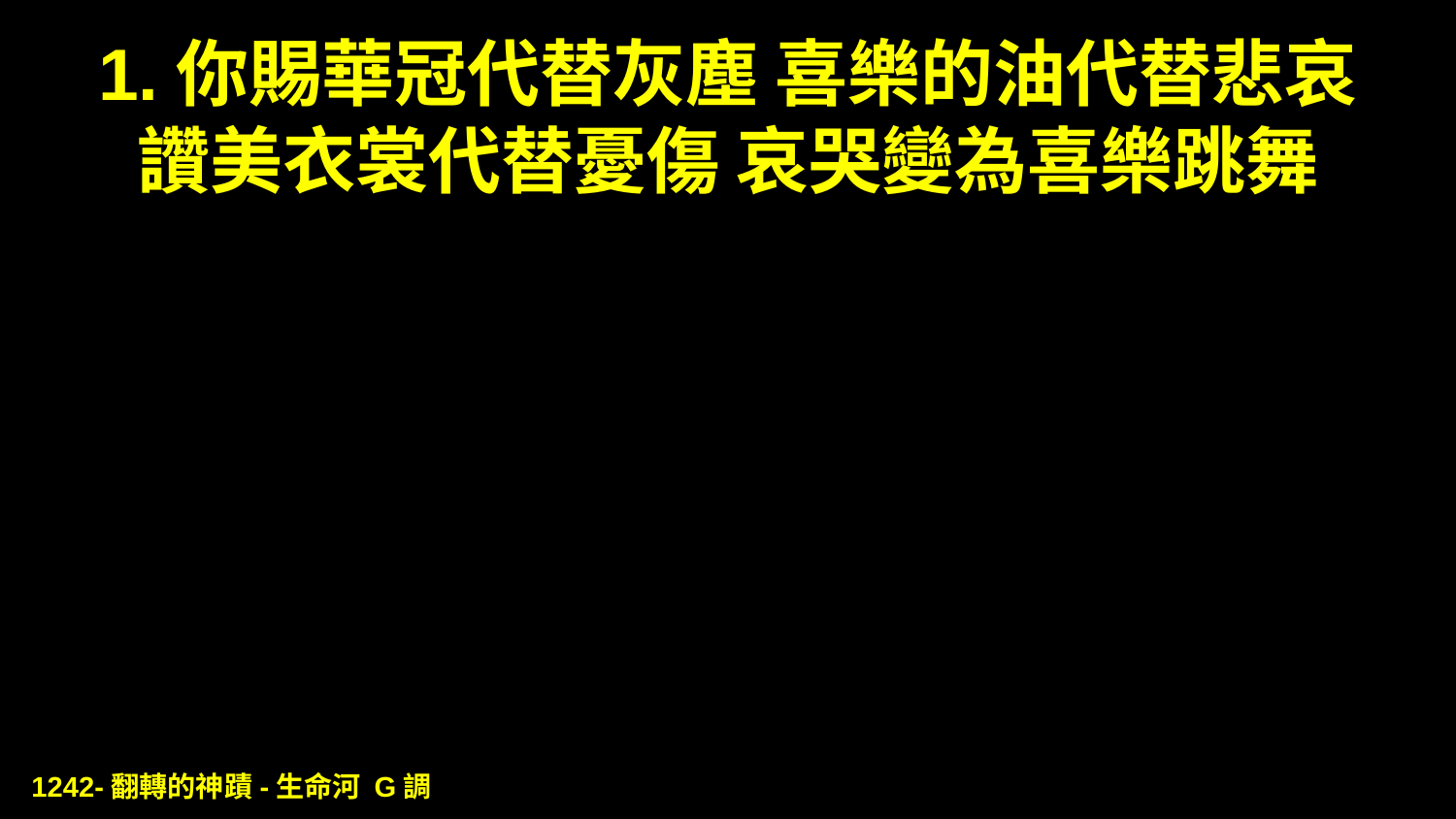

# 1.你賜華冠代替灰塵 喜樂的油代替悲哀 讚美衣裳代替憂傷 哀哭變為喜樂跳舞
1242-翻轉的神蹟-生命河 G調